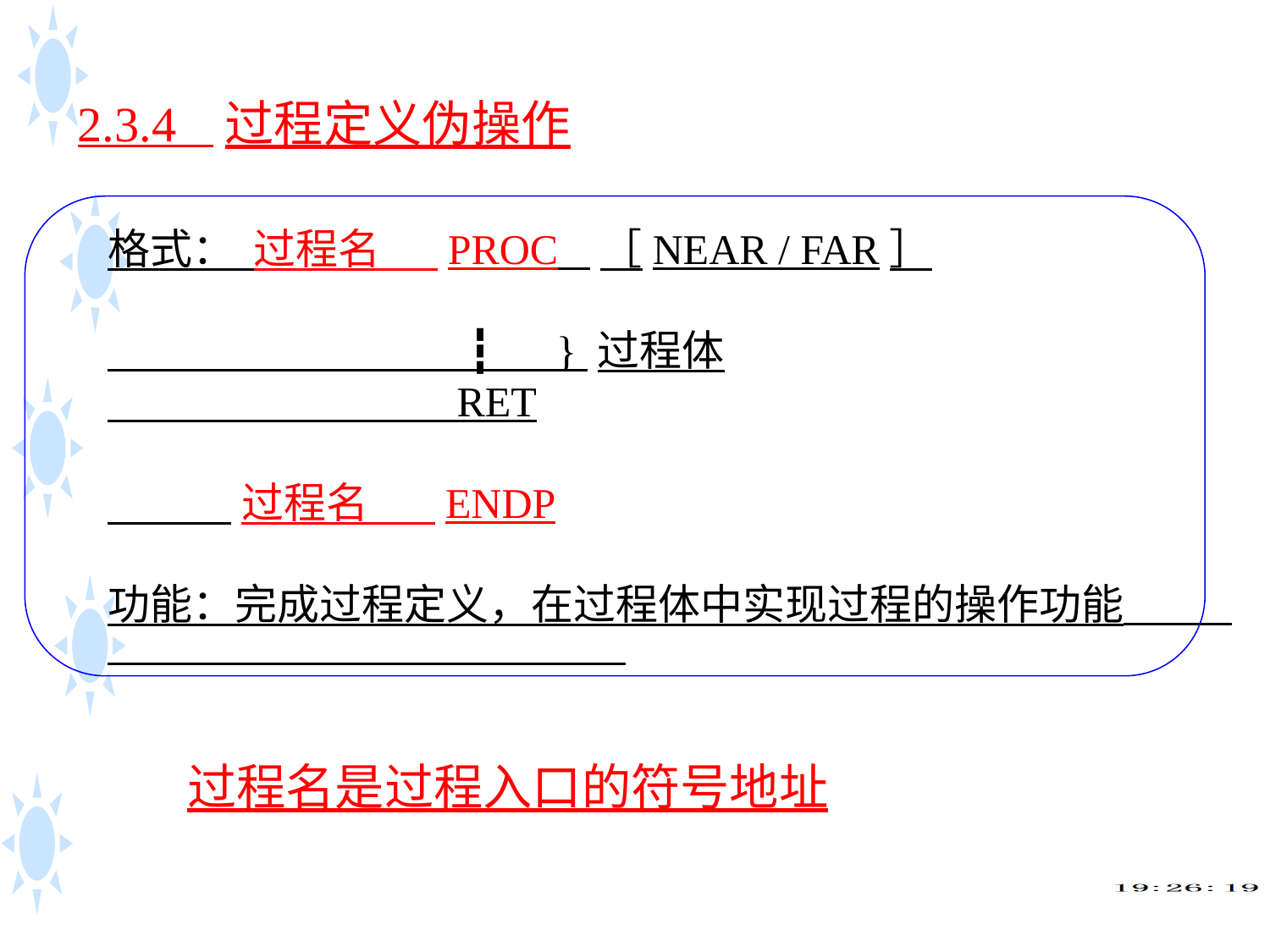

2.3.4   过程定义伪操作

格式：  过程名      PROC   ［NEAR / FAR］

                                  ┇      } 过程体
                                 RET

             过程名       ENDP

功能：完成过程定义，在过程体中实现过程的操作功能
过程名是过程入口的符号地址
43